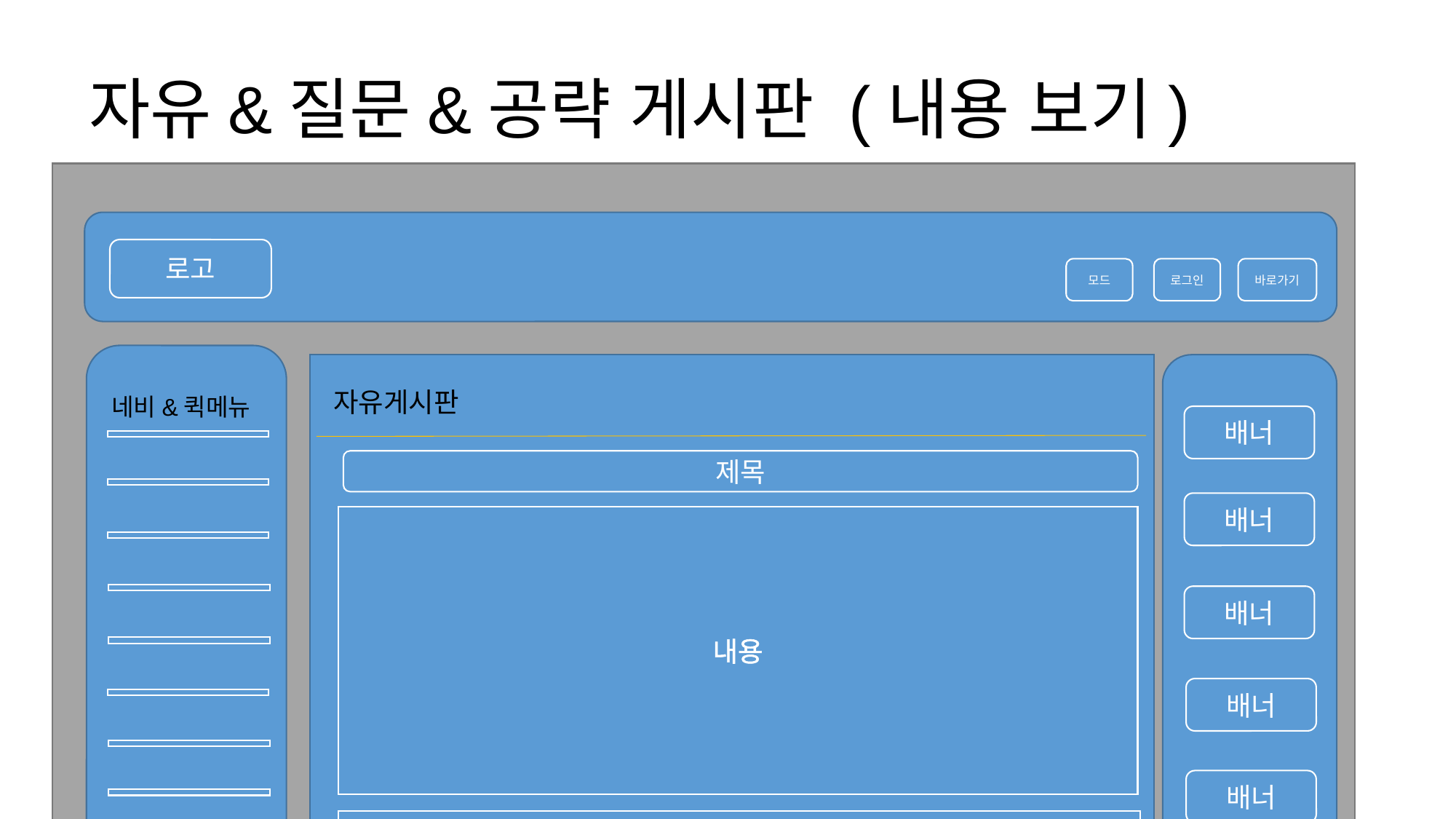

# 자유&질문&공략 게시판 (내용 보기)

로고
모드
로그인
바로가기

자유게시판
네비&퀵메뉴
배너

제목

배너
내용

배너

배너

배너

댓글
대 댓글 등록

배너

댓글 등록
배너

목록
푸터